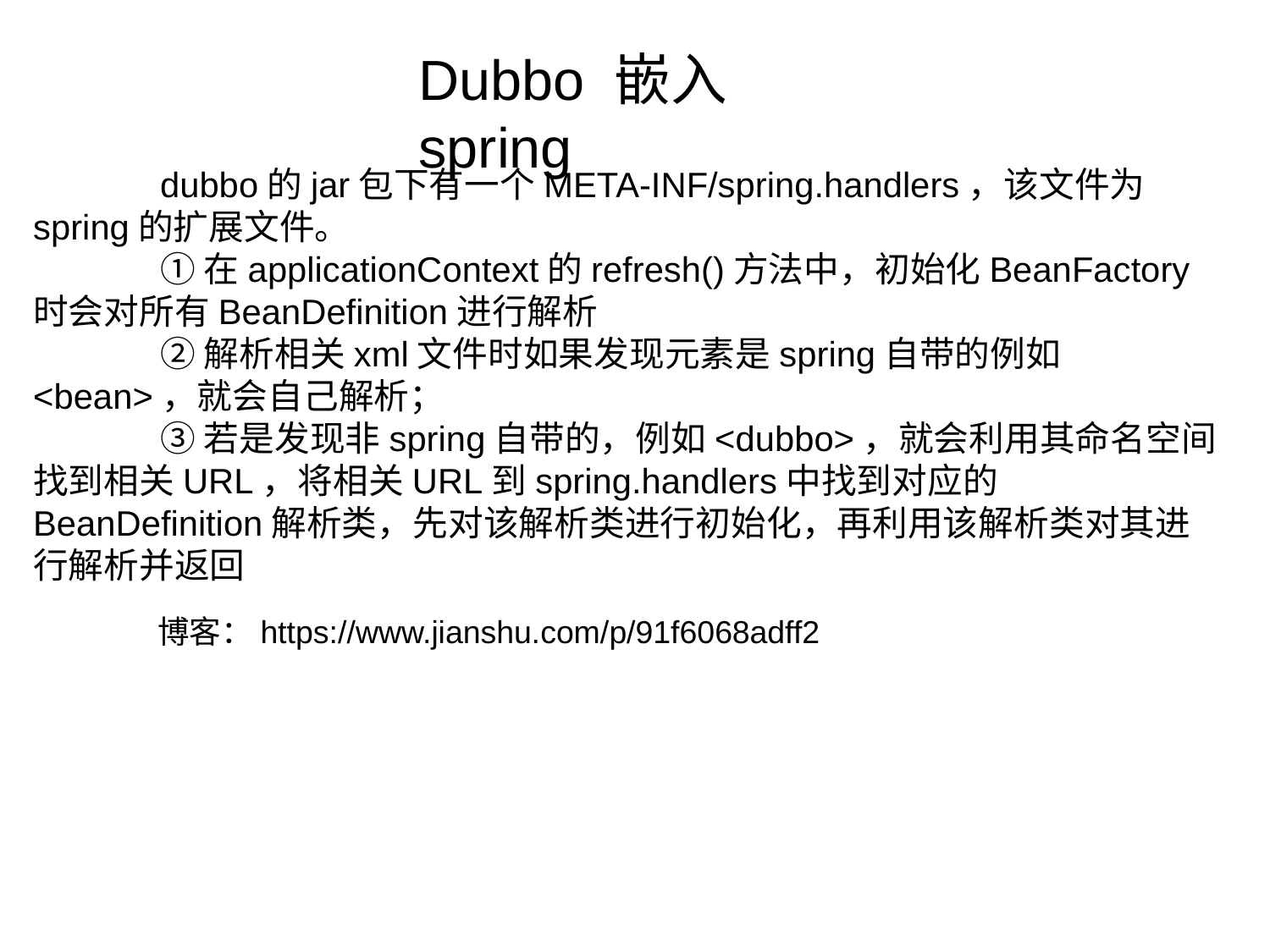

Dubbo 嵌入spring
	dubbo的jar包下有一个META-INF/spring.handlers，该文件为spring的扩展文件。
	①在applicationContext的refresh()方法中，初始化BeanFactory时会对所有BeanDefinition进行解析
	②解析相关xml文件时如果发现元素是spring自带的例如<bean>，就会自己解析；
	③若是发现非spring自带的，例如<dubbo>，就会利用其命名空间找到相关URL，将相关URL到spring.handlers中找到对应的BeanDefinition解析类，先对该解析类进行初始化，再利用该解析类对其进行解析并返回

博客：https://www.jianshu.com/p/91f6068adff2